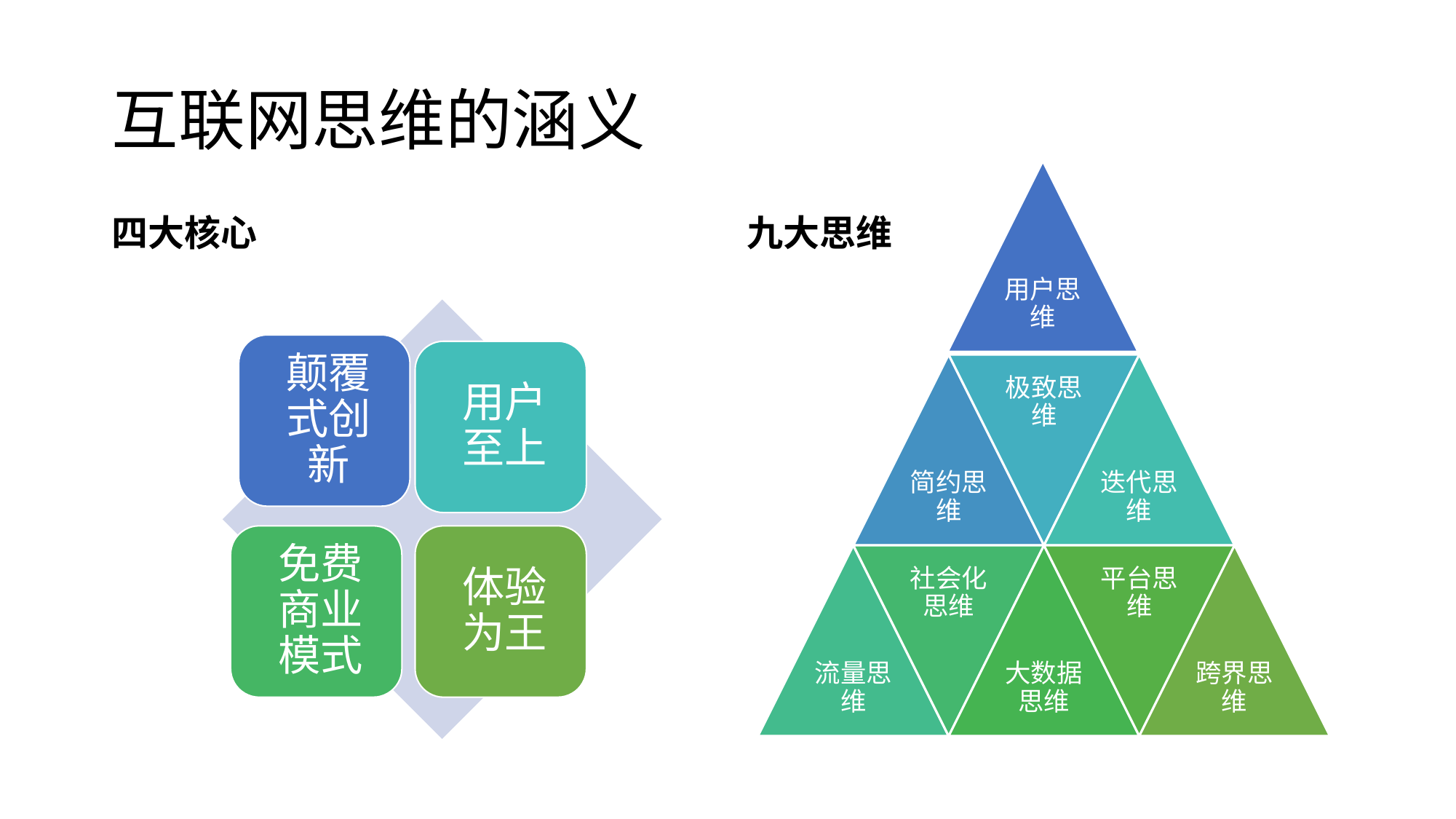

# 互联网思维的涵义
九大思维
用户思维
简约思维
极致思维
迭代思维
流量思维
社会化思维
大数据思维
平台思维
跨界思维
四大核心

颠覆式创新
用户至上
免费商业模式
体验为王